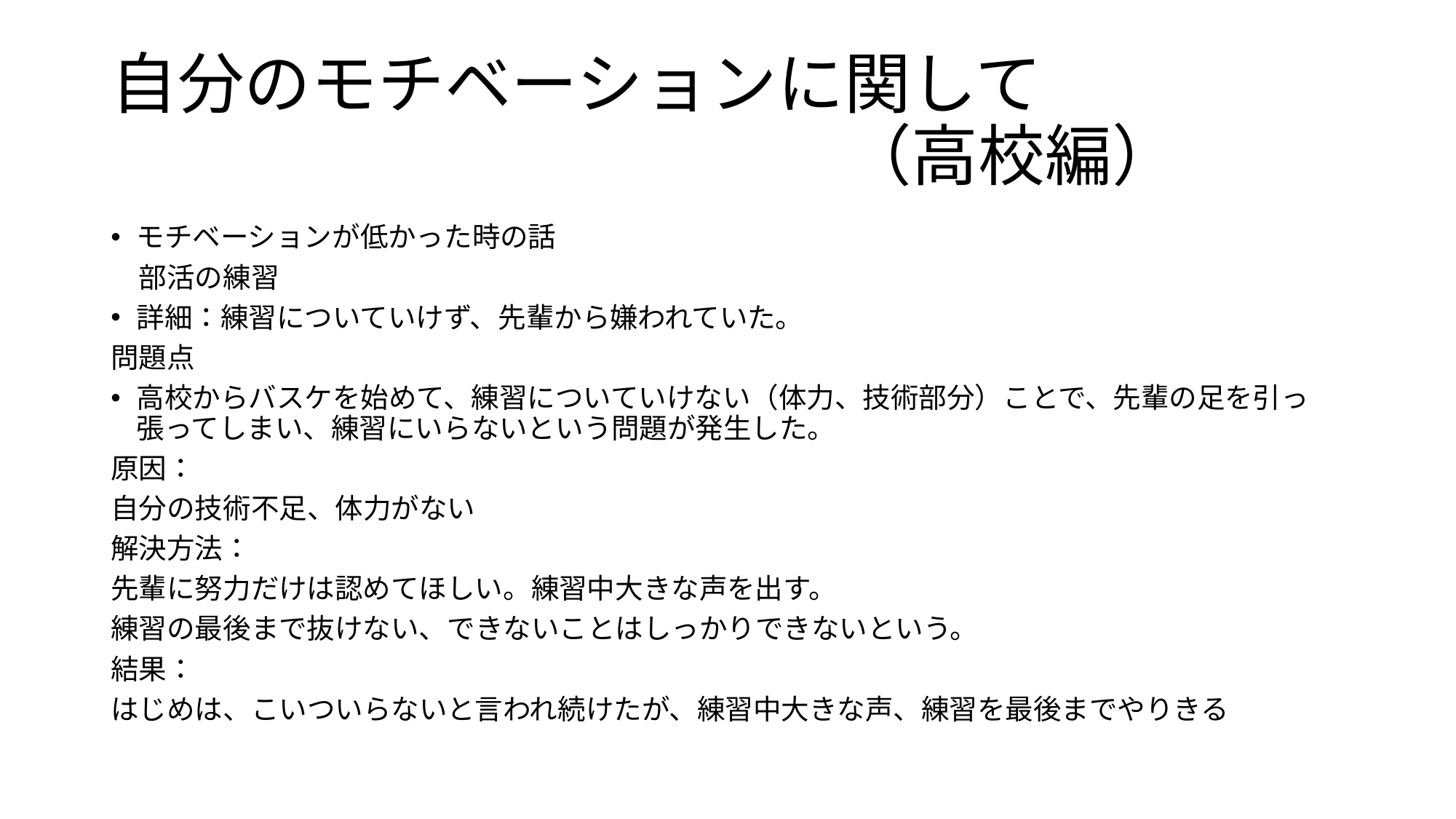

# 自分のモチベーションに関して 　　　　　　　　　　　（高校編）
モチベーションが低かった時の話
　部活の練習
詳細：練習についていけず、先輩から嫌われていた。
問題点
高校からバスケを始めて、練習についていけない（体力、技術部分）ことで、先輩の足を引っ張ってしまい、練習にいらないという問題が発生した。
原因：
自分の技術不足、体力がない
解決方法：
先輩に努力だけは認めてほしい。練習中大きな声を出す。
練習の最後まで抜けない、できないことはしっかりできないという。
結果：
はじめは、こいついらないと言われ続けたが、練習中大きな声、練習を最後までやりきる